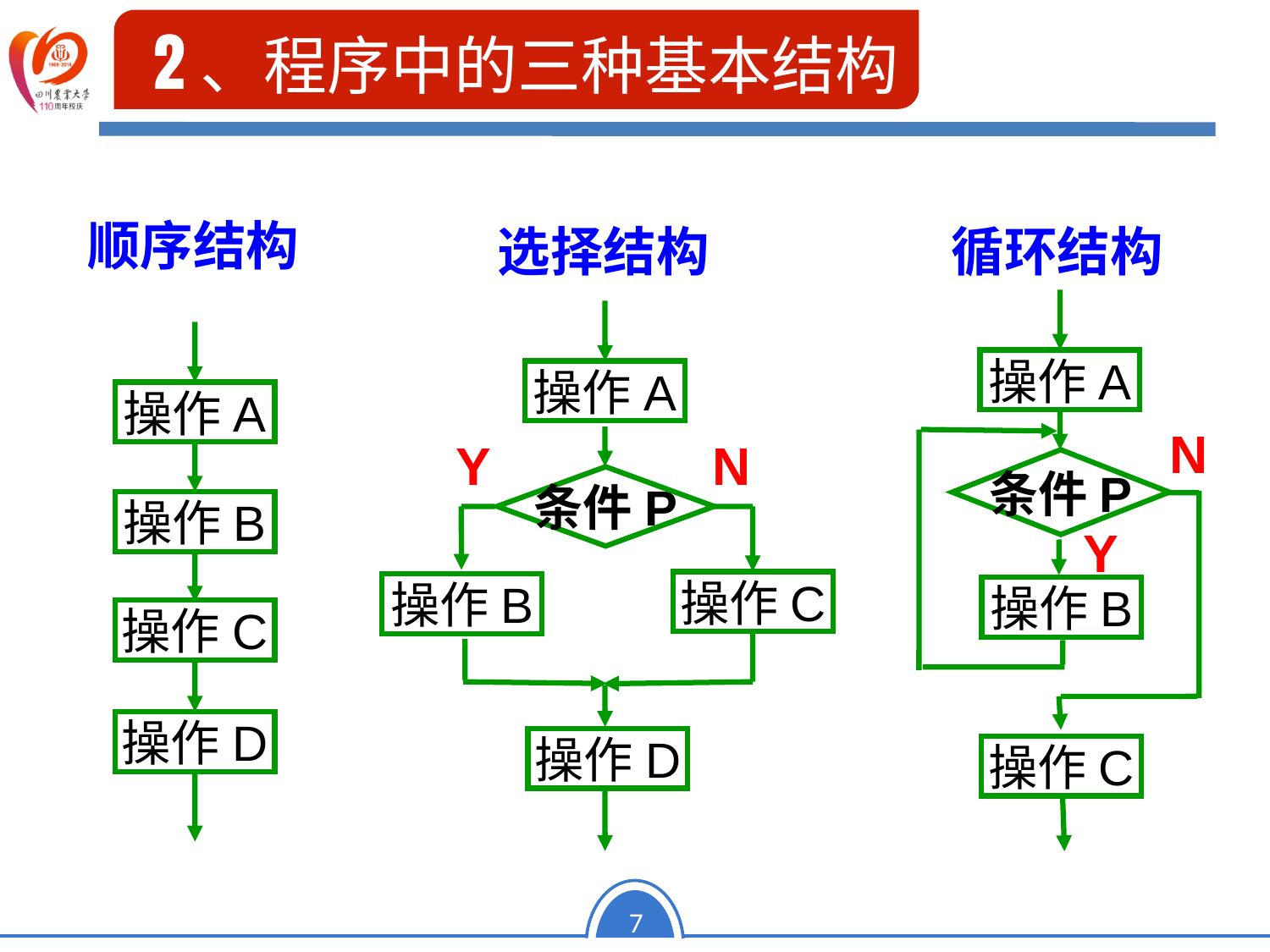

2、程序中的三种基本结构
顺序结构
选择结构
循环结构

操作A
操作A
操作A

N
Y
N

条件P
条件P

操作B

Y

操作C
操作B
操作B
操作C

操作D
操作D
操作C